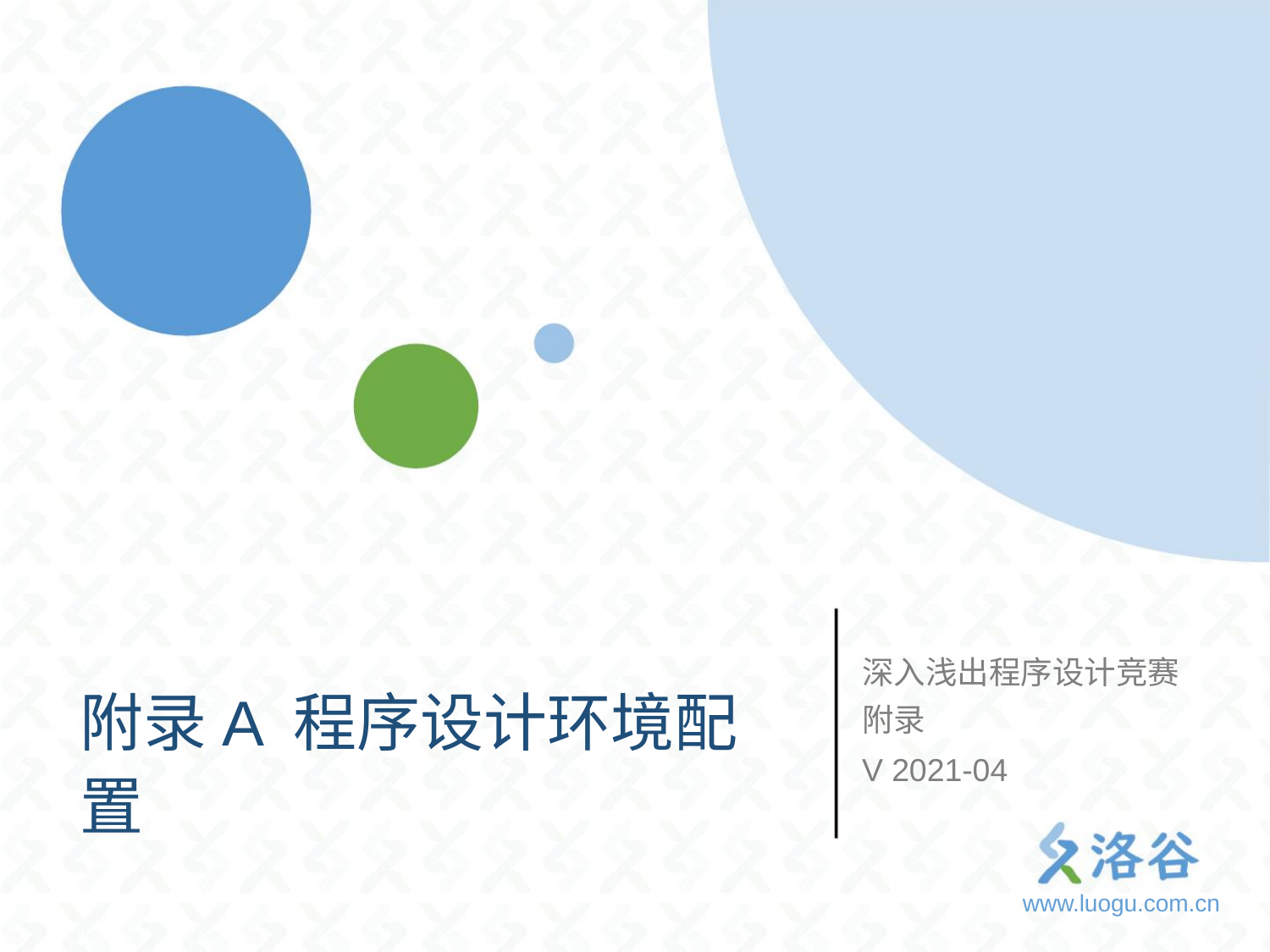

深入浅出程序设计竞赛
附录
附录A 程序设计环境配置
V 2021-04
www.luogu.com.cn